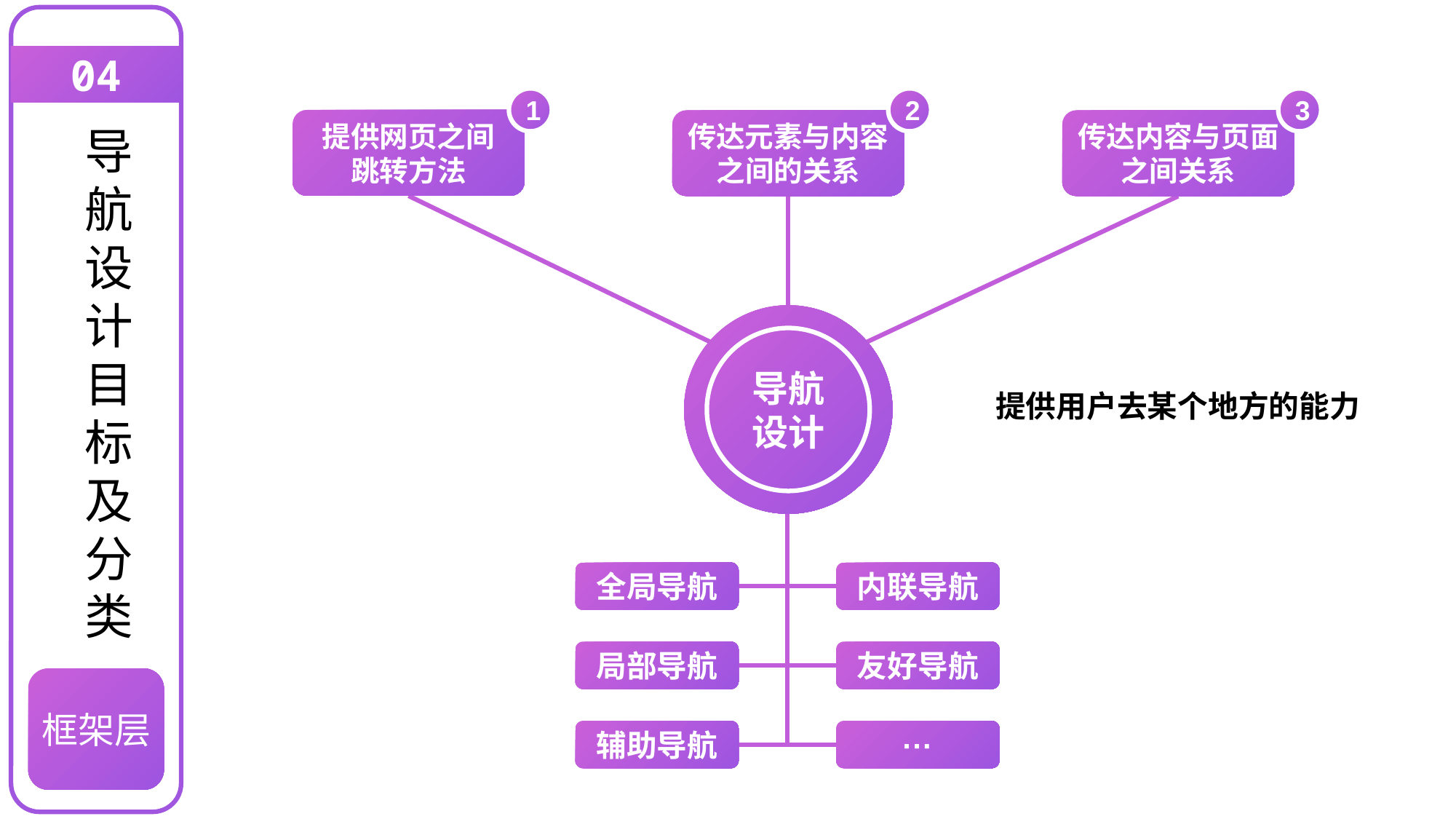

04
1
2
3
提供网页之间
跳转方法
传达元素与内容之间的关系
传达内容与页面之间关系
导航设计
目标
及分类

导航设计
提供用户去某个地方的能力
全局导航
内联导航
局部导航
友好导航
辅助导航
···

框架层